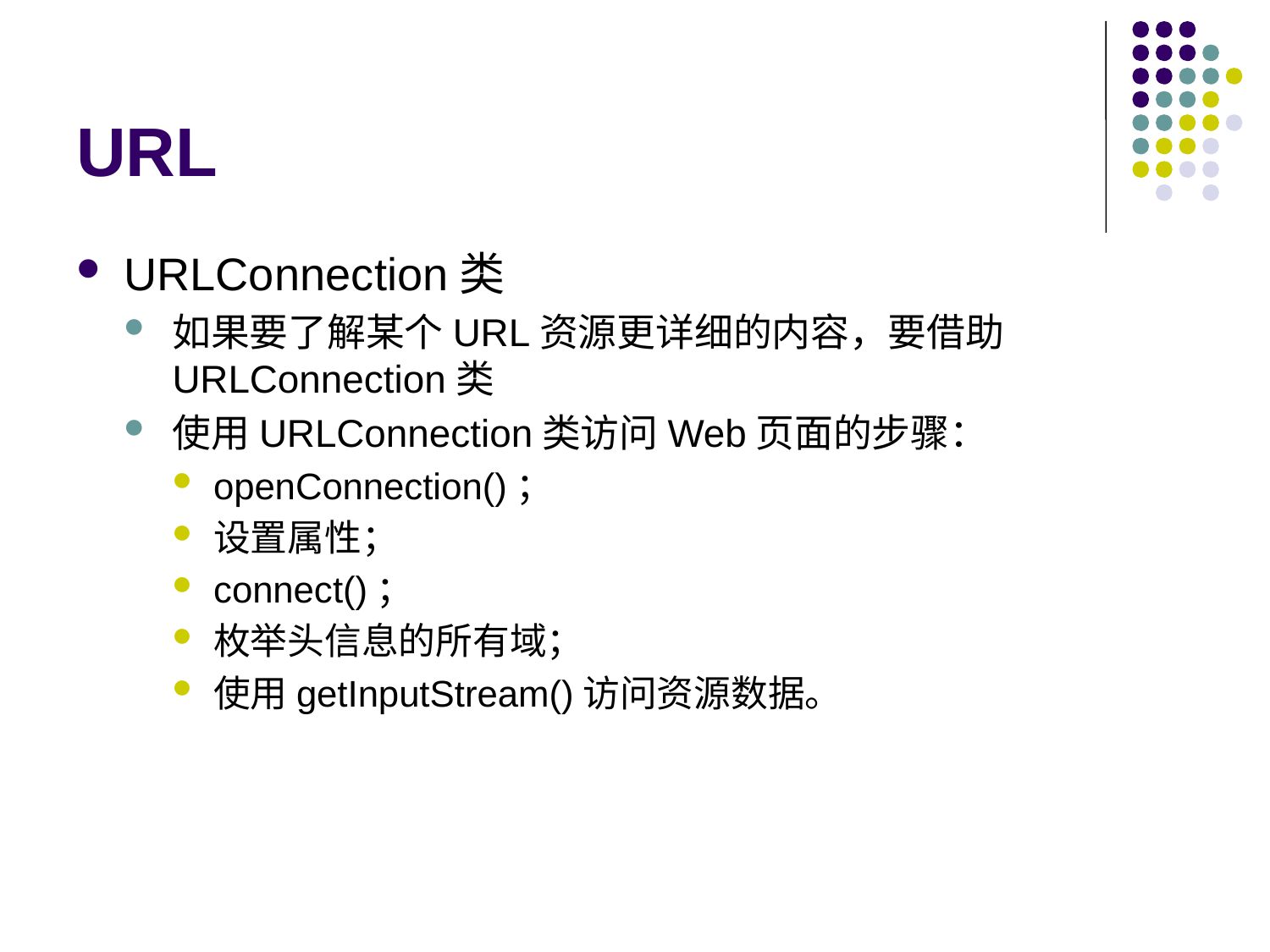

# URL
URLConnection类
如果要了解某个URL资源更详细的内容，要借助URLConnection类
使用URLConnection类访问Web页面的步骤：
openConnection()；
设置属性；
connect()；
枚举头信息的所有域；
使用getInputStream()访问资源数据。